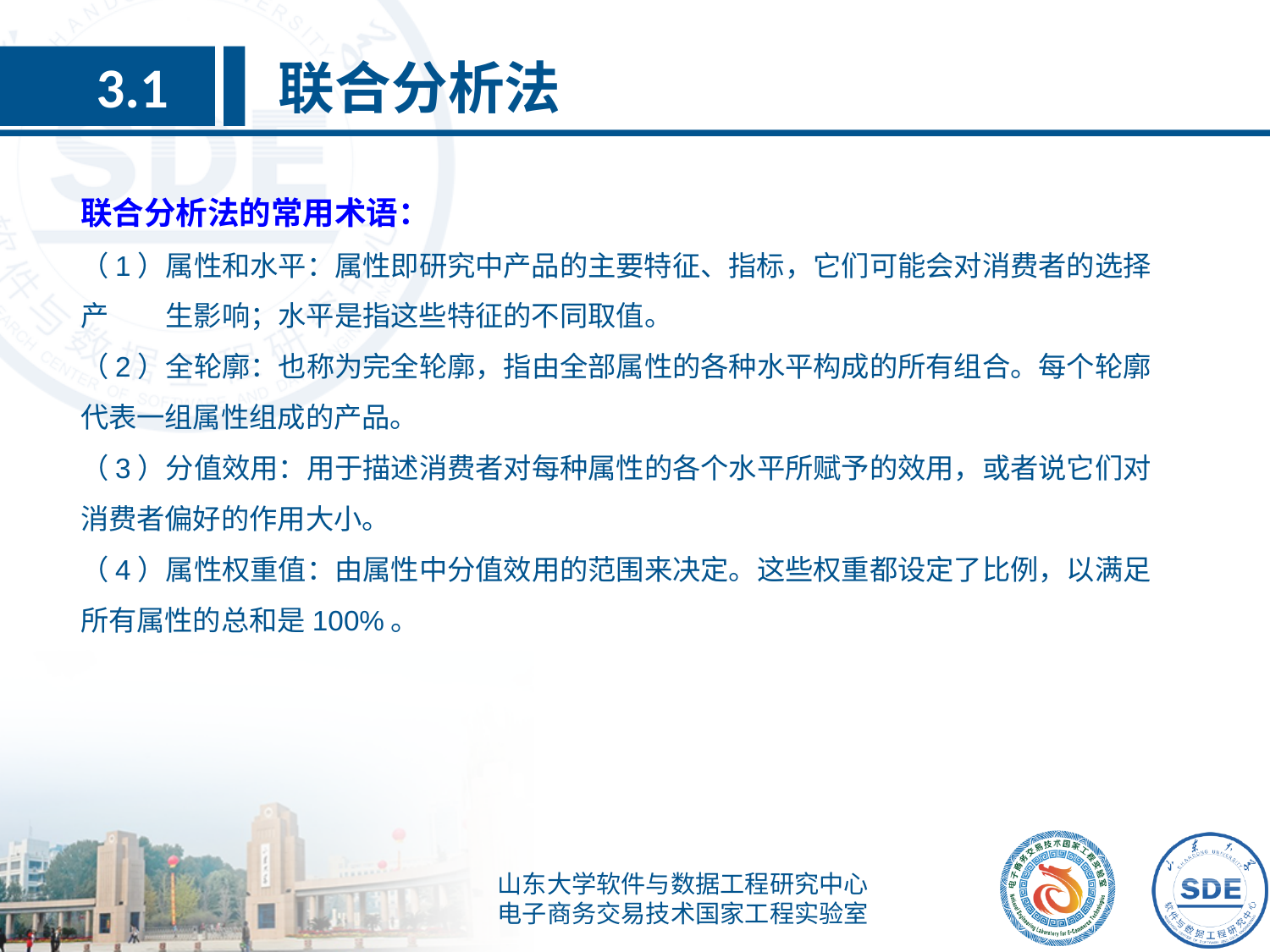

联合分析法
3.1
联合分析法的常用术语：
（1）属性和水平：属性即研究中产品的主要特征、指标，它们可能会对消费者的选择产         生影响；水平是指这些特征的不同取值。
（2）全轮廓：也称为完全轮廓，指由全部属性的各种水平构成的所有组合。每个轮廓代表一组属性组成的产品。
（3）分值效用：用于描述消费者对每种属性的各个水平所赋予的效用，或者说它们对消费者偏好的作用大小。
（4）属性权重值：由属性中分值效用的范围来决定。这些权重都设定了比例，以满足所有属性的总和是100%。